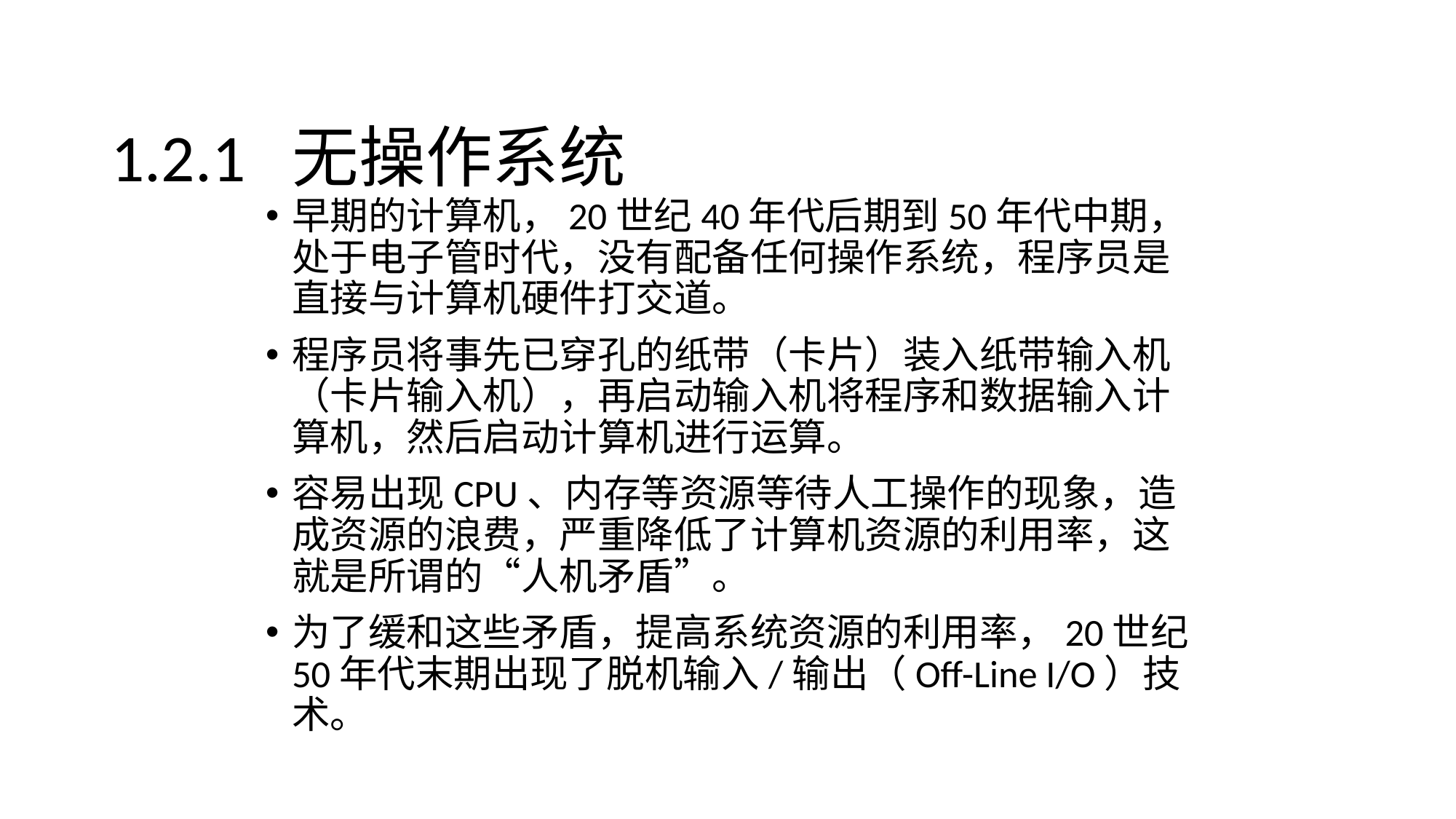

# 1.2.1  无操作系统
早期的计算机，20世纪40年代后期到50年代中期，处于电子管时代，没有配备任何操作系统，程序员是直接与计算机硬件打交道。
程序员将事先已穿孔的纸带（卡片）装入纸带输入机（卡片输入机），再启动输入机将程序和数据输入计算机，然后启动计算机进行运算。
容易出现CPU、内存等资源等待人工操作的现象，造成资源的浪费，严重降低了计算机资源的利用率，这就是所谓的“人机矛盾”。
为了缓和这些矛盾，提高系统资源的利用率，20世纪50年代末期出现了脱机输入/输出（Off-Line I/O）技术。
2